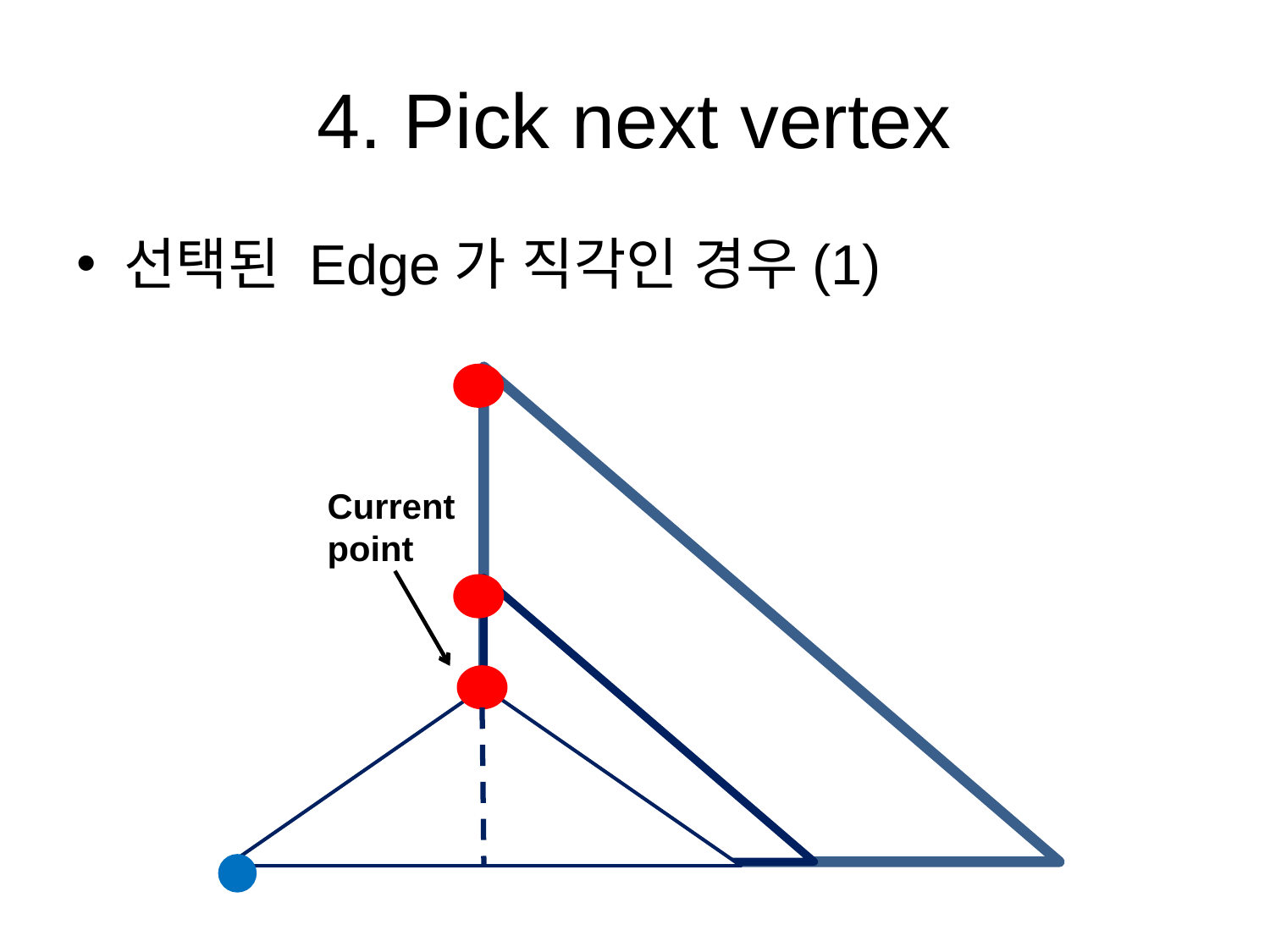

# 4. Pick next vertex
선택된 Edge가 직각인 경우(1)

Current point